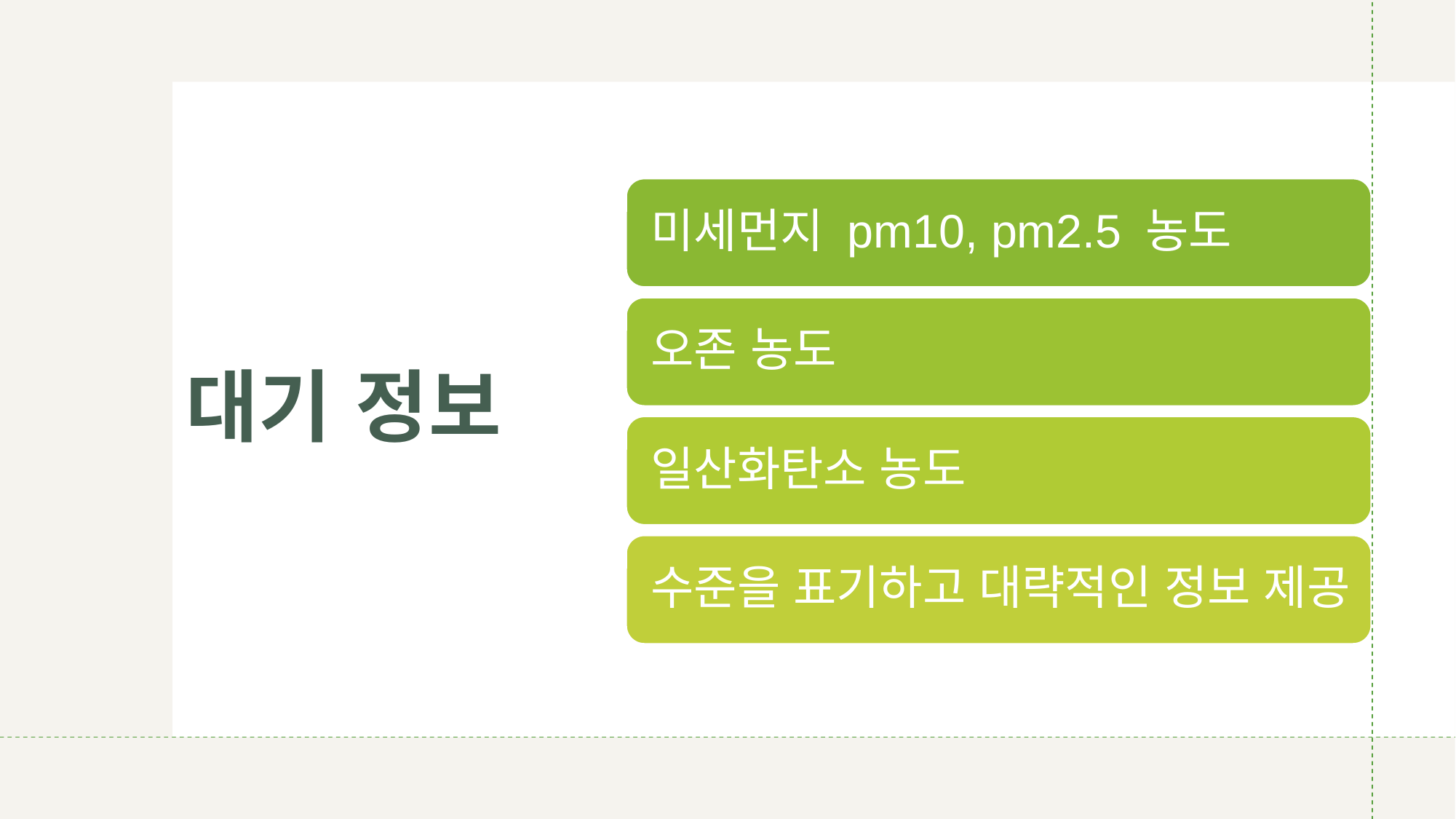

미세먼지 pm10, pm2.5 농도
오존 농도
일산화탄소 농도
수준을 표기하고 대략적인 정보 제공
# 대기 정보